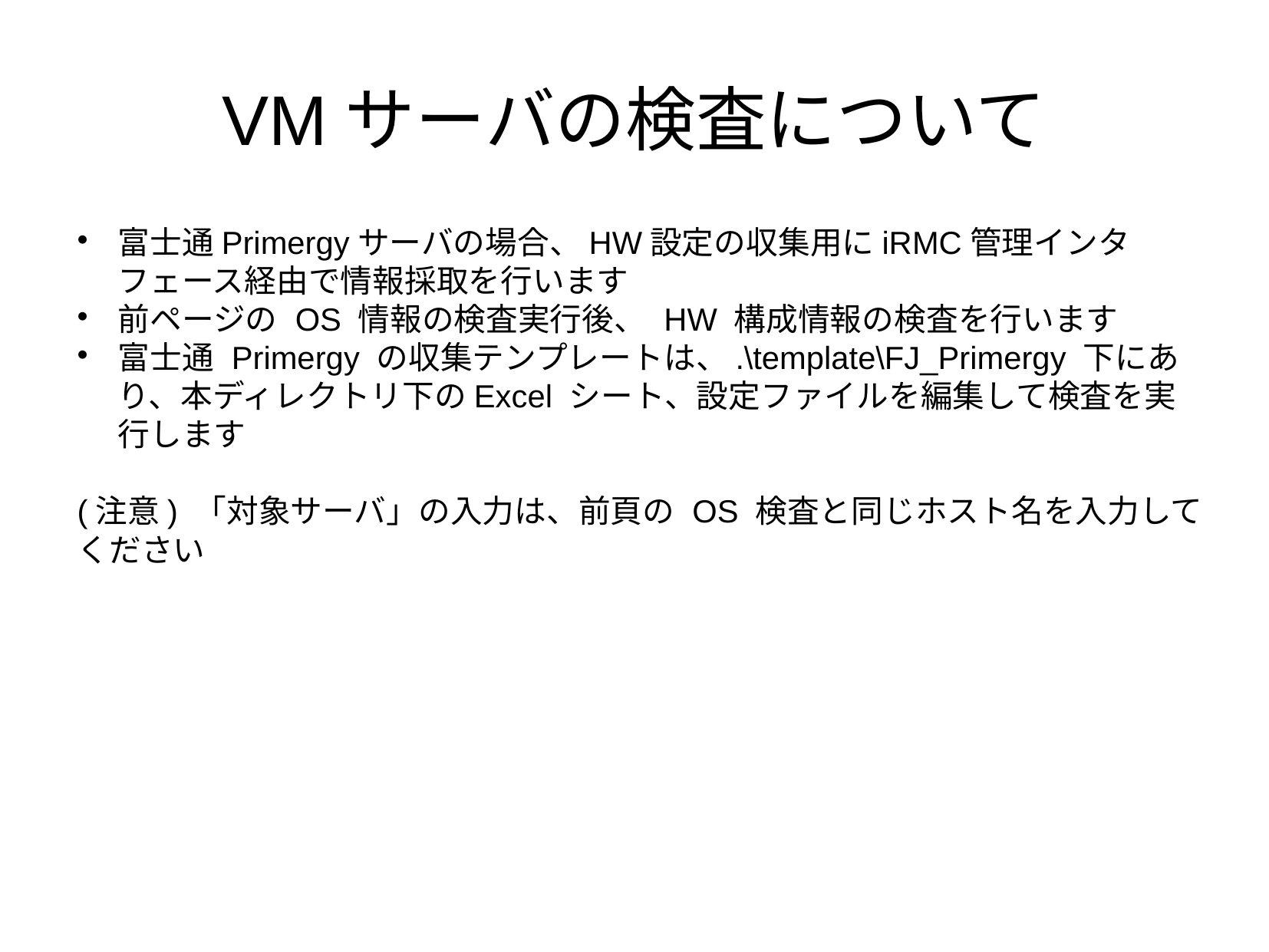

VMサーバの検査について
富士通Primergyサーバの場合、HW設定の収集用にiRMC管理インタフェース経由で情報採取を行います
前ページの OS 情報の検査実行後、 HW 構成情報の検査を行います
富士通 Primergy の収集テンプレートは、.\template\FJ_Primergy 下にあり、本ディレクトリ下のExcel シート、設定ファイルを編集して検査を実行します
(注意) 「対象サーバ」の入力は、前頁の OS 検査と同じホスト名を入力してください